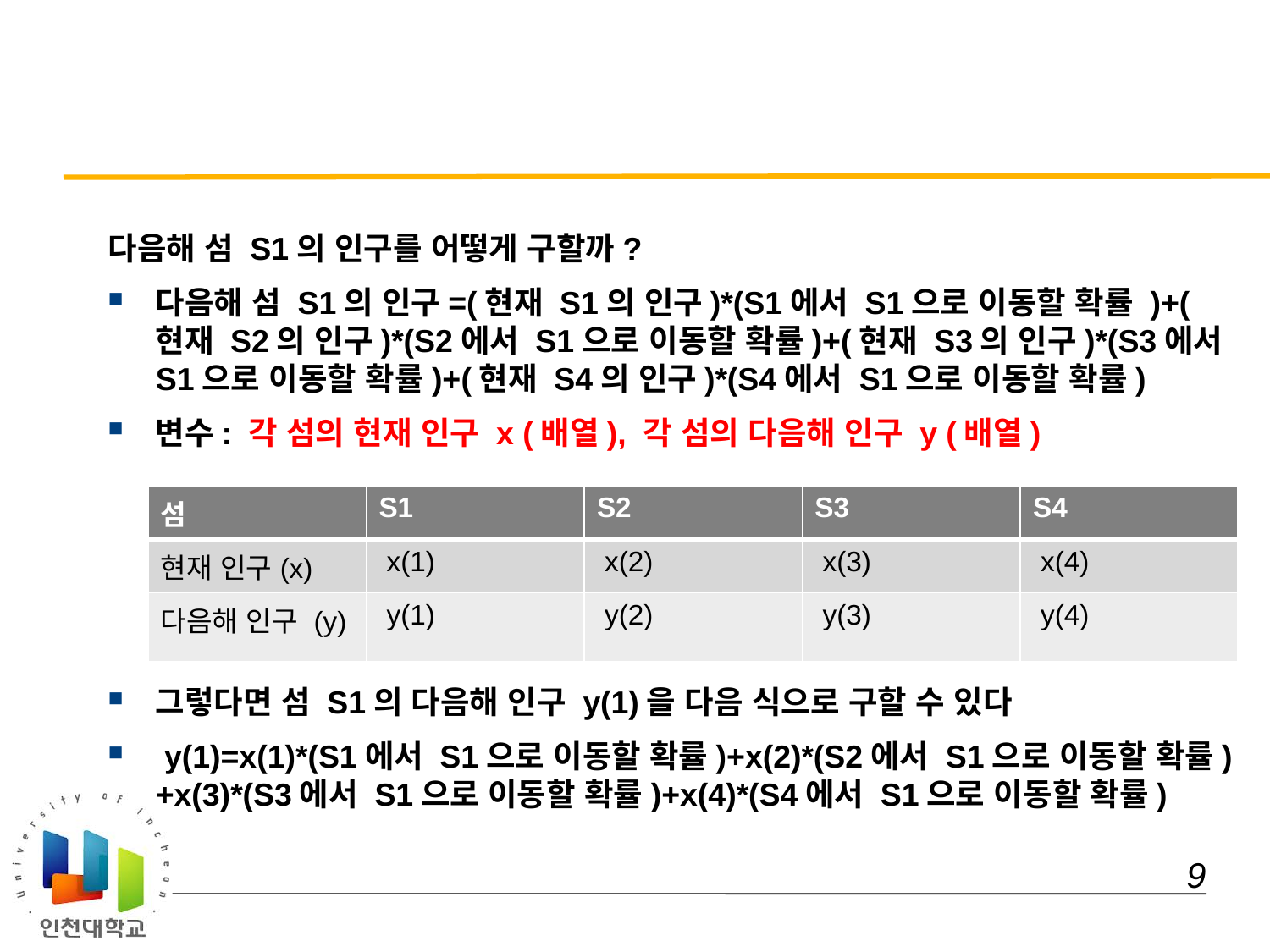

#
다음해 섬 S1의 인구를 어떻게 구할까?
다음해 섬 S1의 인구=(현재 S1의 인구)*(S1에서 S1으로 이동할 확률 )+(현재 S2의 인구)*(S2에서 S1으로 이동할 확률)+(현재 S3의 인구)*(S3에서 S1으로 이동할 확률)+(현재 S4의 인구)*(S4에서 S1으로 이동할 확률)
변수: 각 섬의 현재 인구 x (배열), 각 섬의 다음해 인구 y (배열)

그렇다면 섬 S1의 다음해 인구 y(1)을 다음 식으로 구할 수 있다
 y(1)=x(1)*(S1에서 S1으로 이동할 확률)+x(2)*(S2에서 S1으로 이동할 확률)+x(3)*(S3에서 S1으로 이동할 확률)+x(4)*(S4에서 S1으로 이동할 확률)
| 섬 | S1 | S2 | S3 | S4 |
| --- | --- | --- | --- | --- |
| 현재 인구(x) | x(1) | x(2) | x(3) | x(4) |
| 다음해 인구 (y) | y(1) | y(2) | y(3) | y(4) |
 9